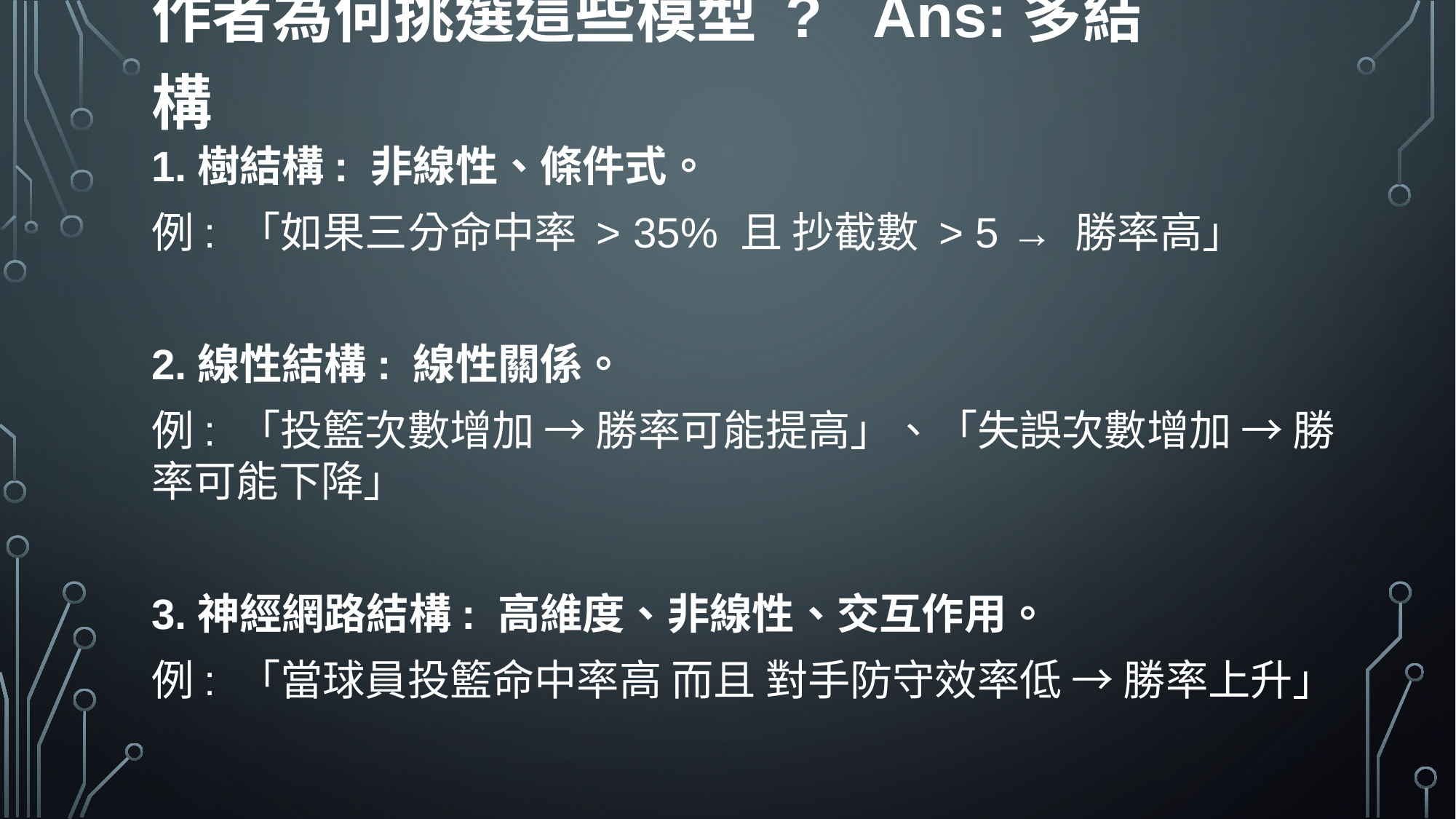

作者為何挑選這些模型 ?   Ans:多結構

1.樹結構: 非線性、條件式。
例: 「如果三分命中率 > 35% 且 抄截數 > 5 → 勝率高」

2.線性結構: 線性關係。
例: 「投籃次數增加 → 勝率可能提高」、「失誤次數增加 → 勝率可能下降」

3.神經網路結構: 高維度、非線性、交互作用。
例: 「當球員投籃命中率高 而且 對手防守效率低 → 勝率上升」